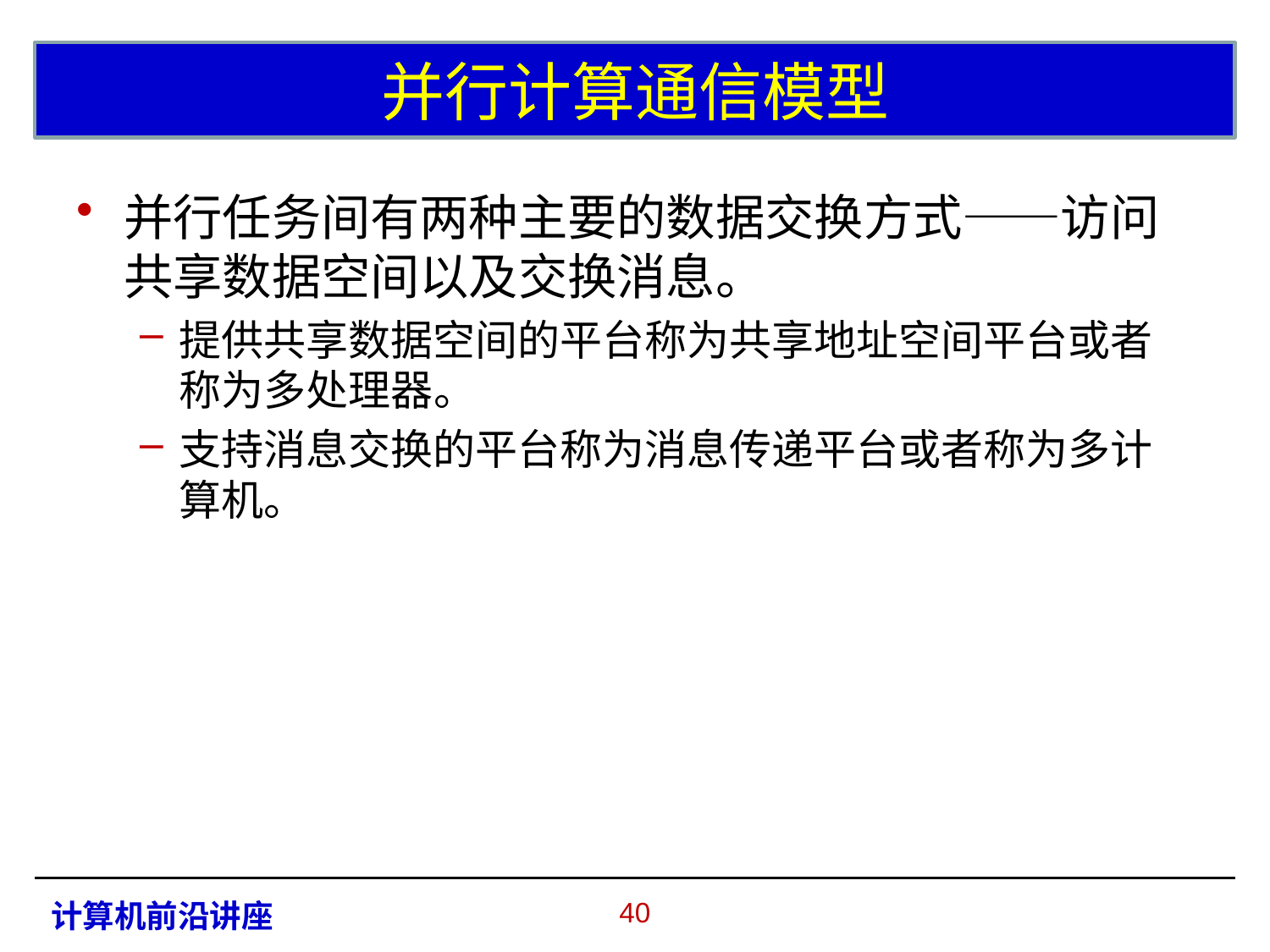

# 并行计算通信模型
并行任务间有两种主要的数据交换方式——访问共享数据空间以及交换消息。
提供共享数据空间的平台称为共享地址空间平台或者称为多处理器。
支持消息交换的平台称为消息传递平台或者称为多计算机。
40